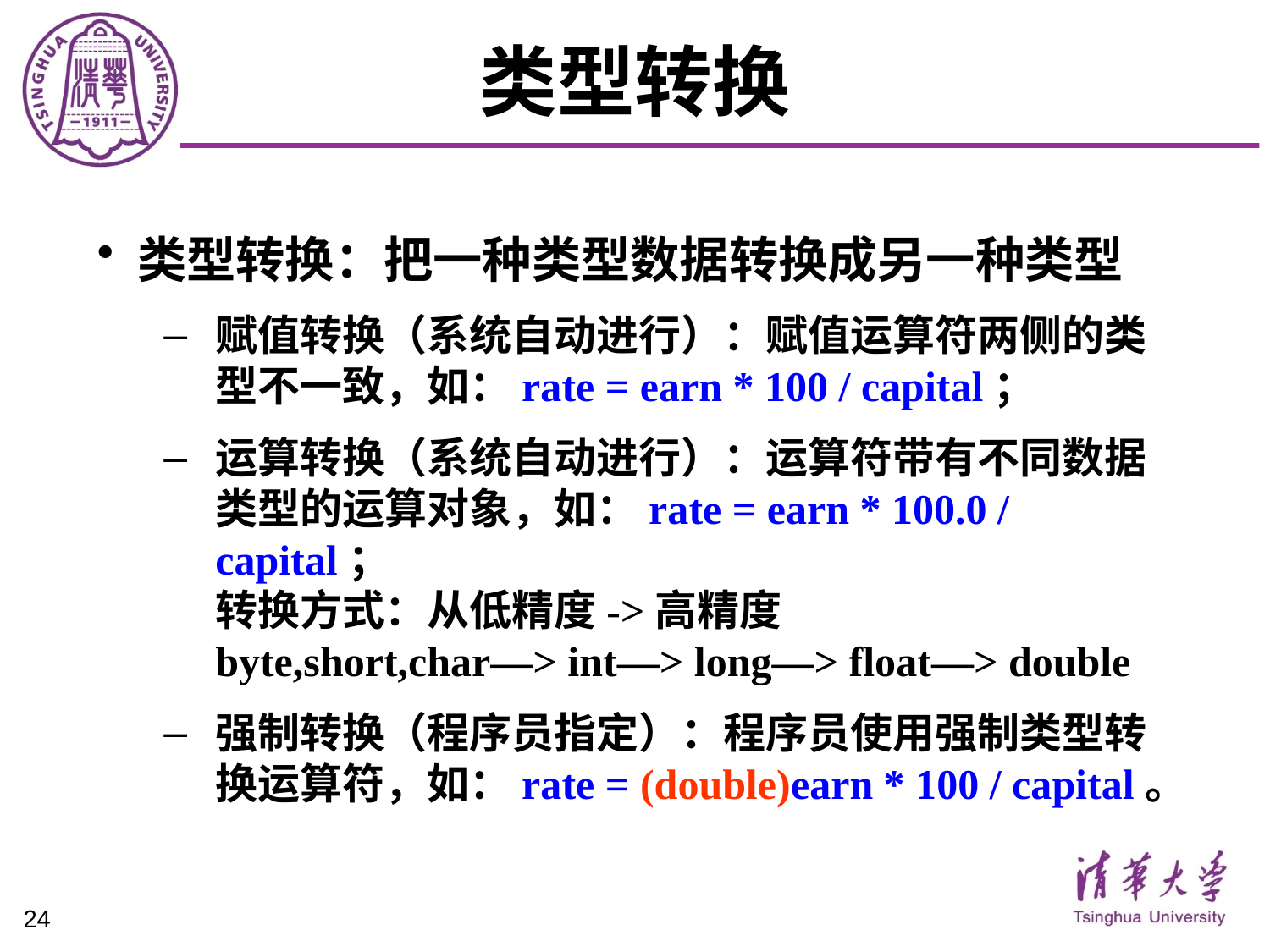

# 类型转换
类型转换：把一种类型数据转换成另一种类型
赋值转换（系统自动进行）：赋值运算符两侧的类型不一致，如：rate = earn * 100 / capital；
运算转换（系统自动进行）：运算符带有不同数据类型的运算对象，如：rate = earn * 100.0 / capital；
转换方式：从低精度->高精度
byte,short,char—> int—> long—> float—> double
强制转换（程序员指定）：程序员使用强制类型转换运算符，如：rate = (double)earn * 100 / capital。
24